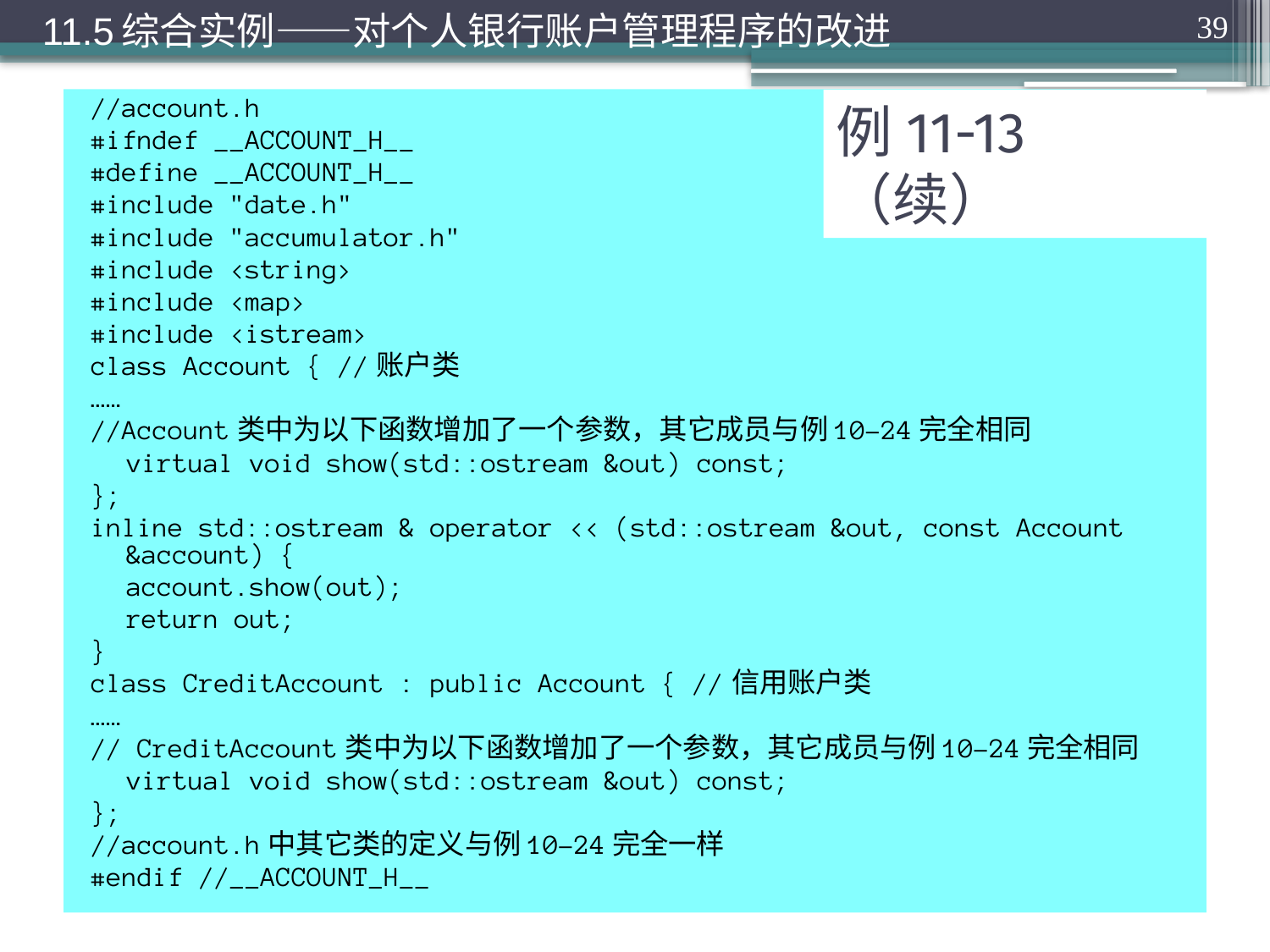

11.5综合实例——对个人银行账户管理程序的改进
39
//account.h
#ifndef __ACCOUNT_H__
#define __ACCOUNT_H__
#include "date.h"
#include "accumulator.h"
#include <string>
#include <map>
#include <istream>
class Account { //账户类
……
//Account类中为以下函数增加了一个参数，其它成员与例10-24完全相同
	virtual void show(std::ostream &out) const;
};
inline std::ostream & operator << (std::ostream &out, const Account &account) {
	account.show(out);
	return out;
}
class CreditAccount : public Account { //信用账户类
……
// CreditAccount类中为以下函数增加了一个参数，其它成员与例10-24完全相同
	virtual void show(std::ostream &out) const;
};
//account.h中其它类的定义与例10-24完全一样
#endif //__ACCOUNT_H__

# 例11-13（续）